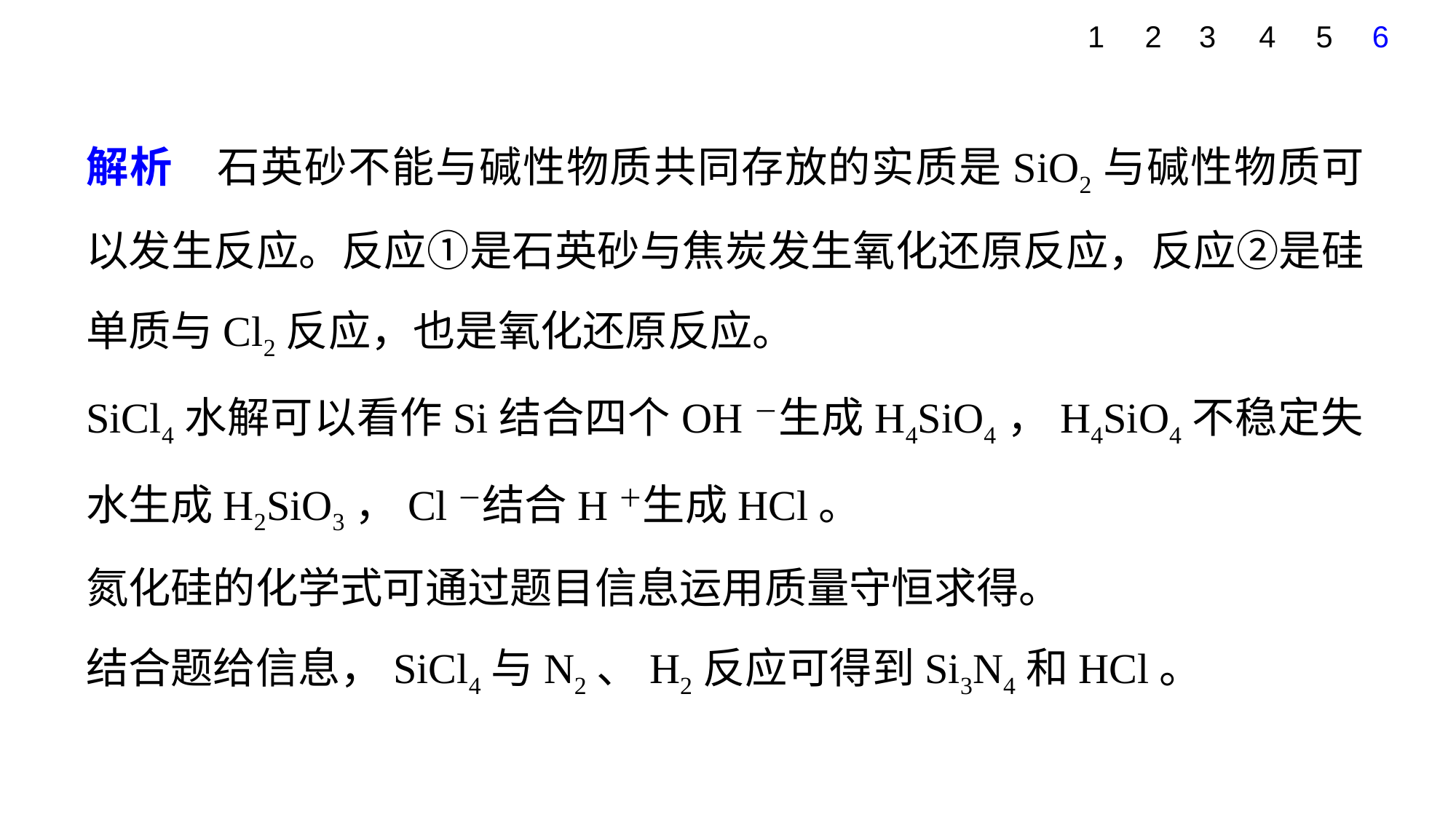

1
2
3
4
5
6
解析　石英砂不能与碱性物质共同存放的实质是SiO2与碱性物质可以发生反应。反应①是石英砂与焦炭发生氧化还原反应，反应②是硅单质与Cl2反应，也是氧化还原反应。
SiCl4水解可以看作Si结合四个OH－生成H4SiO4，H4SiO4不稳定失水生成H2SiO3，Cl－结合H＋生成HCl。
氮化硅的化学式可通过题目信息运用质量守恒求得。
结合题给信息，SiCl4与N2、H2反应可得到Si3N4和HCl。